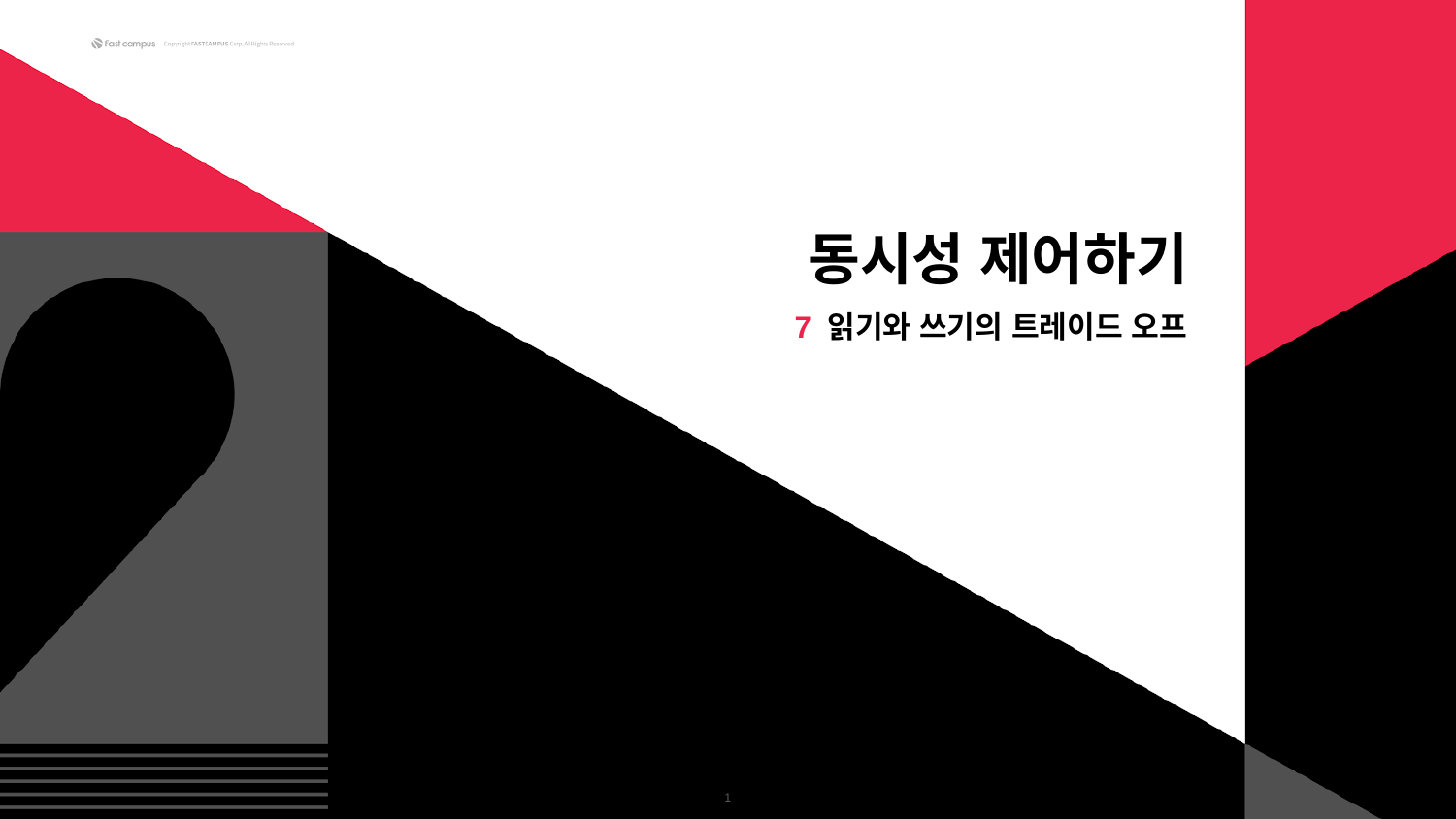

동시성 제어하기

7 읽기와 쓰기의 트레이드 오프
1